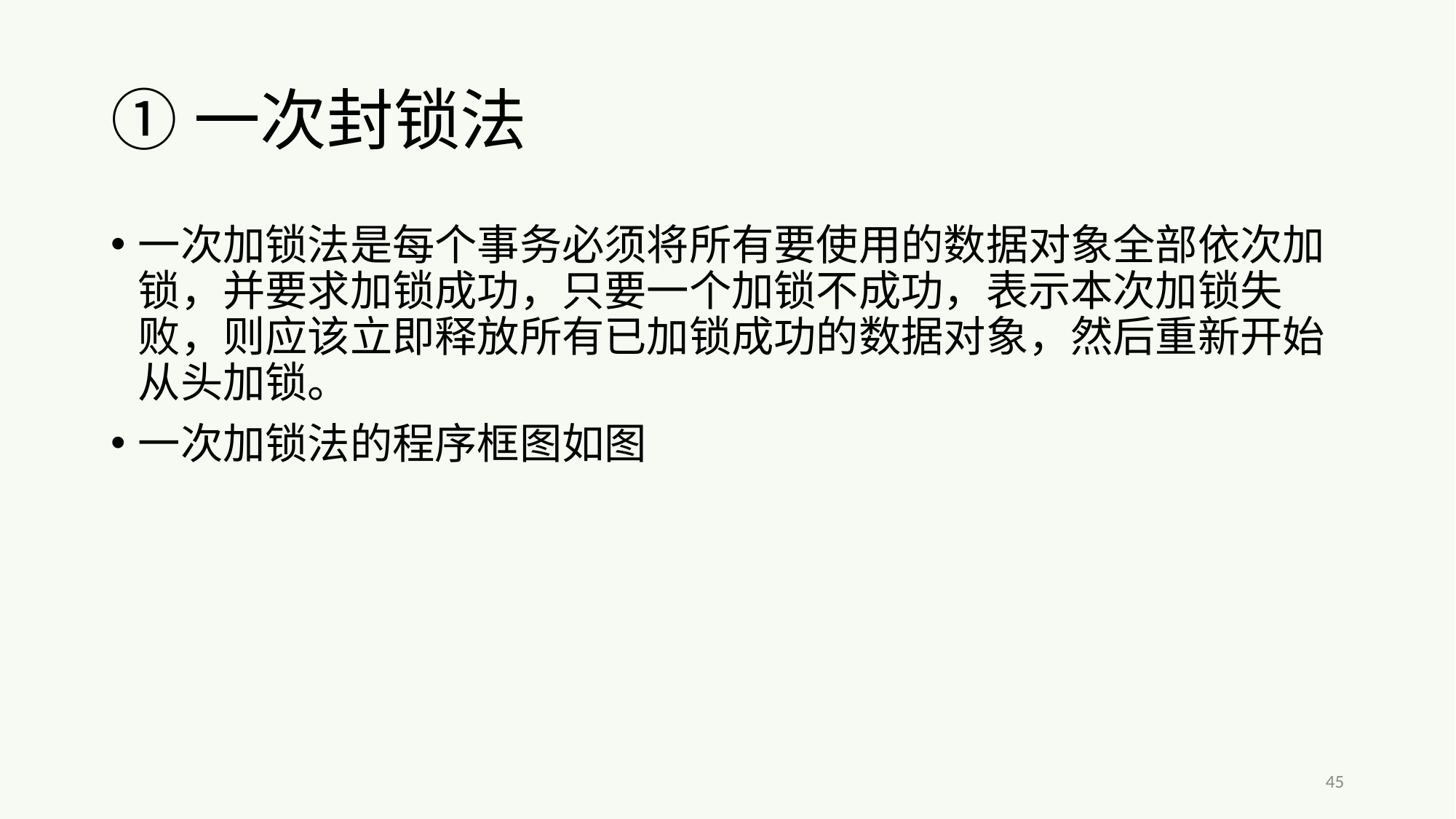

# ①一次封锁法
一次加锁法是每个事务必须将所有要使用的数据对象全部依次加锁，并要求加锁成功，只要一个加锁不成功，表示本次加锁失败，则应该立即释放所有已加锁成功的数据对象，然后重新开始从头加锁。
一次加锁法的程序框图如图

45